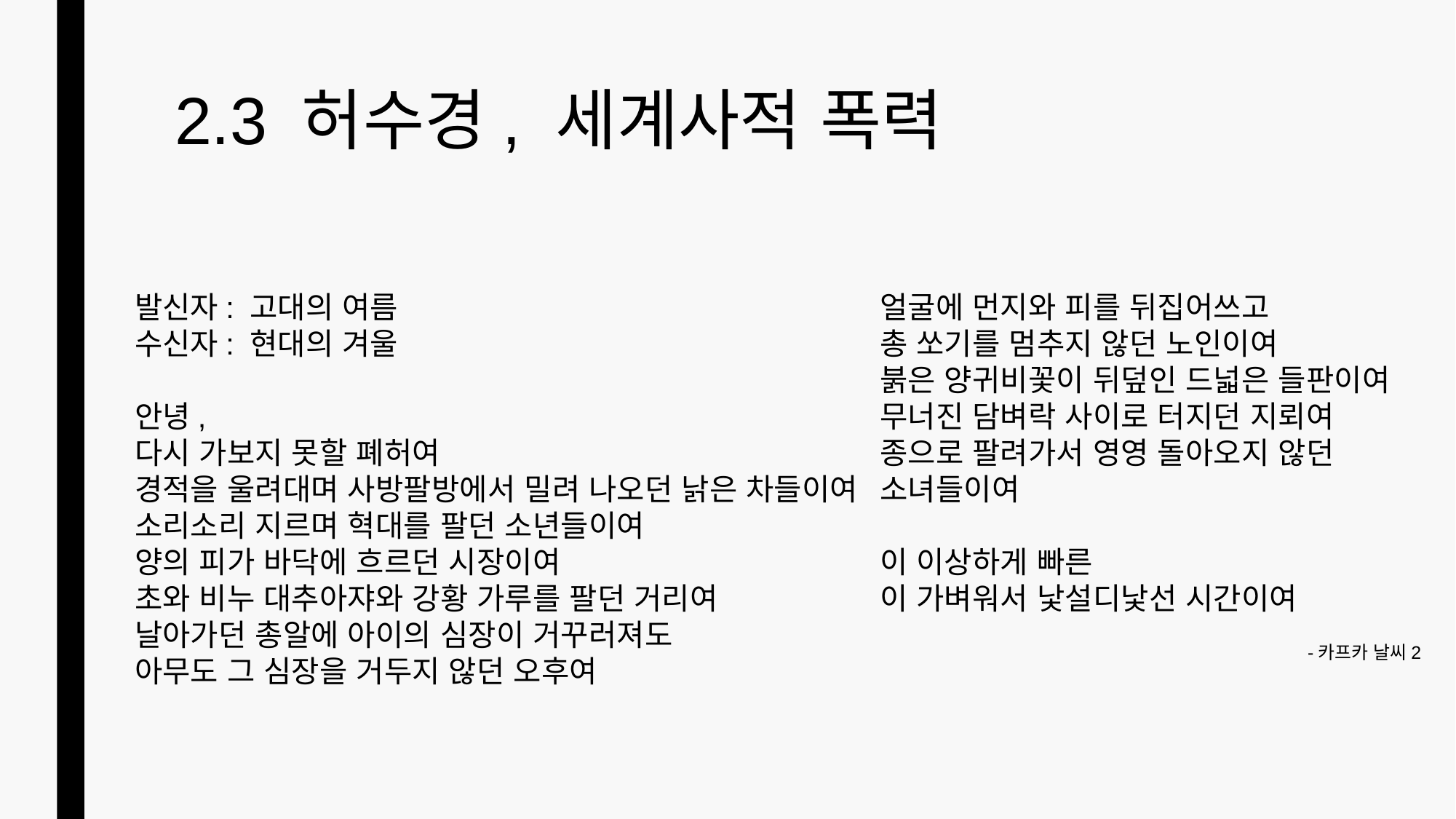

# 2.3 허수경, 세계사적 폭력
발신자: 고대의 여름
수신자: 현대의 겨울

안녕,
다시 가보지 못할 폐허여
경적을 울려대며 사방팔방에서 밀려 나오던 낡은 차들이여
소리소리 지르며 혁대를 팔던 소년들이여
양의 피가 바닥에 흐르던 시장이여
초와 비누 대추아쟈와 강황 가루를 팔던 거리여
날아가던 총알에 아이의 심장이 거꾸러져도
아무도 그 심장을 거두지 않던 오후여

얼굴에 먼지와 피를 뒤집어쓰고
총 쏘기를 멈추지 않던 노인이여
붉은 양귀비꽃이 뒤덮인 드넓은 들판이여
무너진 담벼락 사이로 터지던 지뢰여
종으로 팔려가서 영영 돌아오지 않던 소녀들이여

이 이상하게 빠른
이 가벼워서 낯설디낯선 시간이여
 -카프카 날씨2